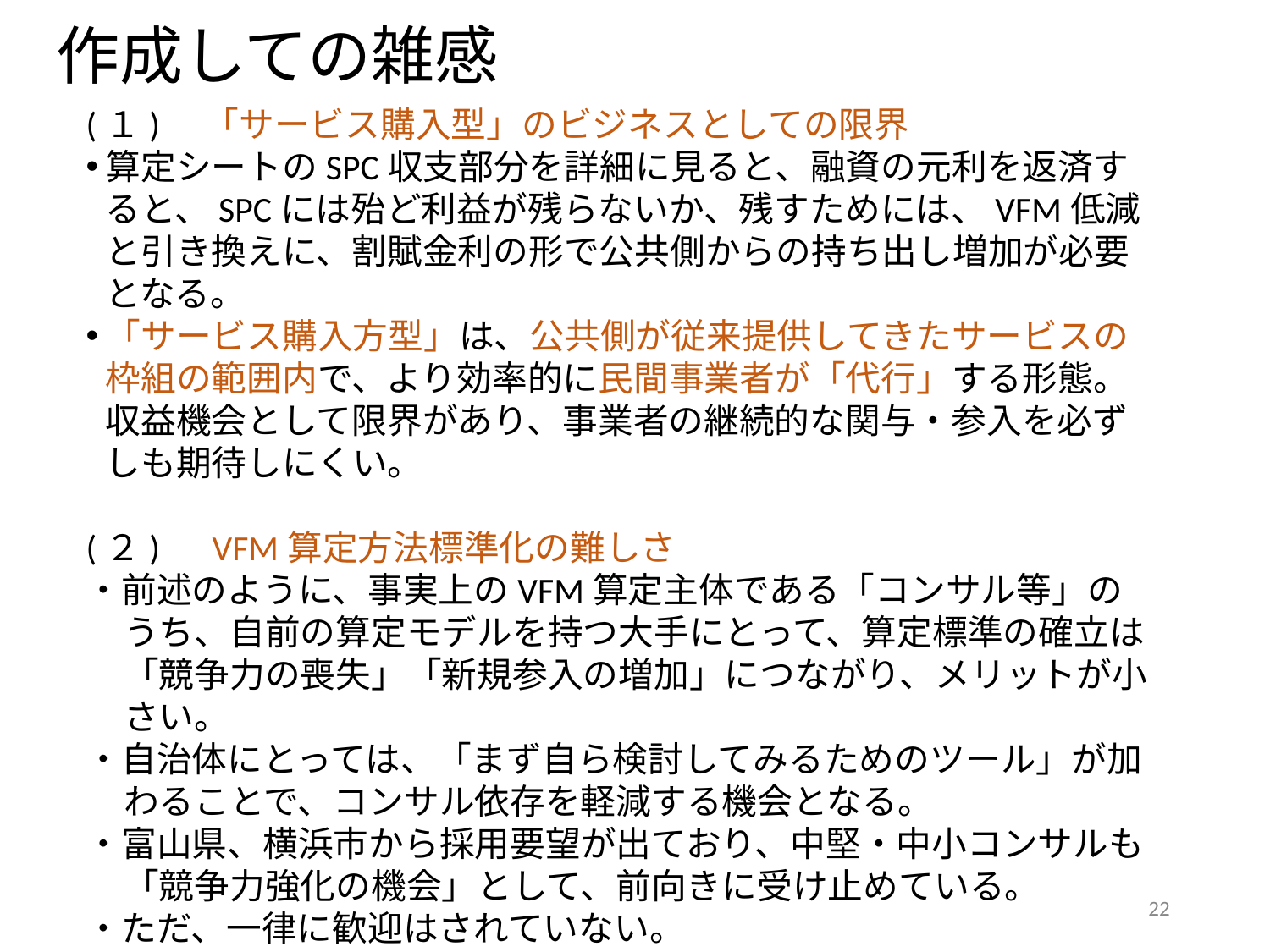

作成しての雑感
(１)　「サービス購入型」のビジネスとしての限界
算定シートのSPC収支部分を詳細に見ると、融資の元利を返済すると、SPCには殆ど利益が残らないか、残すためには、VFM低減と引き換えに、割賦金利の形で公共側からの持ち出し増加が必要となる。
「サービス購入方型」は、公共側が従来提供してきたサービスの枠組の範囲内で、より効率的に民間事業者が「代行」する形態。収益機会として限界があり、事業者の継続的な関与・参入を必ずしも期待しにくい。

(２)　VFM算定方法標準化の難しさ
・前述のように、事実上のVFM算定主体である「コンサル等」のうち、自前の算定モデルを持つ大手にとって、算定標準の確立は「競争力の喪失」「新規参入の増加」につながり、メリットが小さい。
・自治体にとっては、「まず自ら検討してみるためのツール」が加わることで、コンサル依存を軽減する機会となる。
・富山県、横浜市から採用要望が出ており、中堅・中小コンサルも「競争力強化の機会」として、前向きに受け止めている。
・ただ、一律に歓迎はされていない。
22